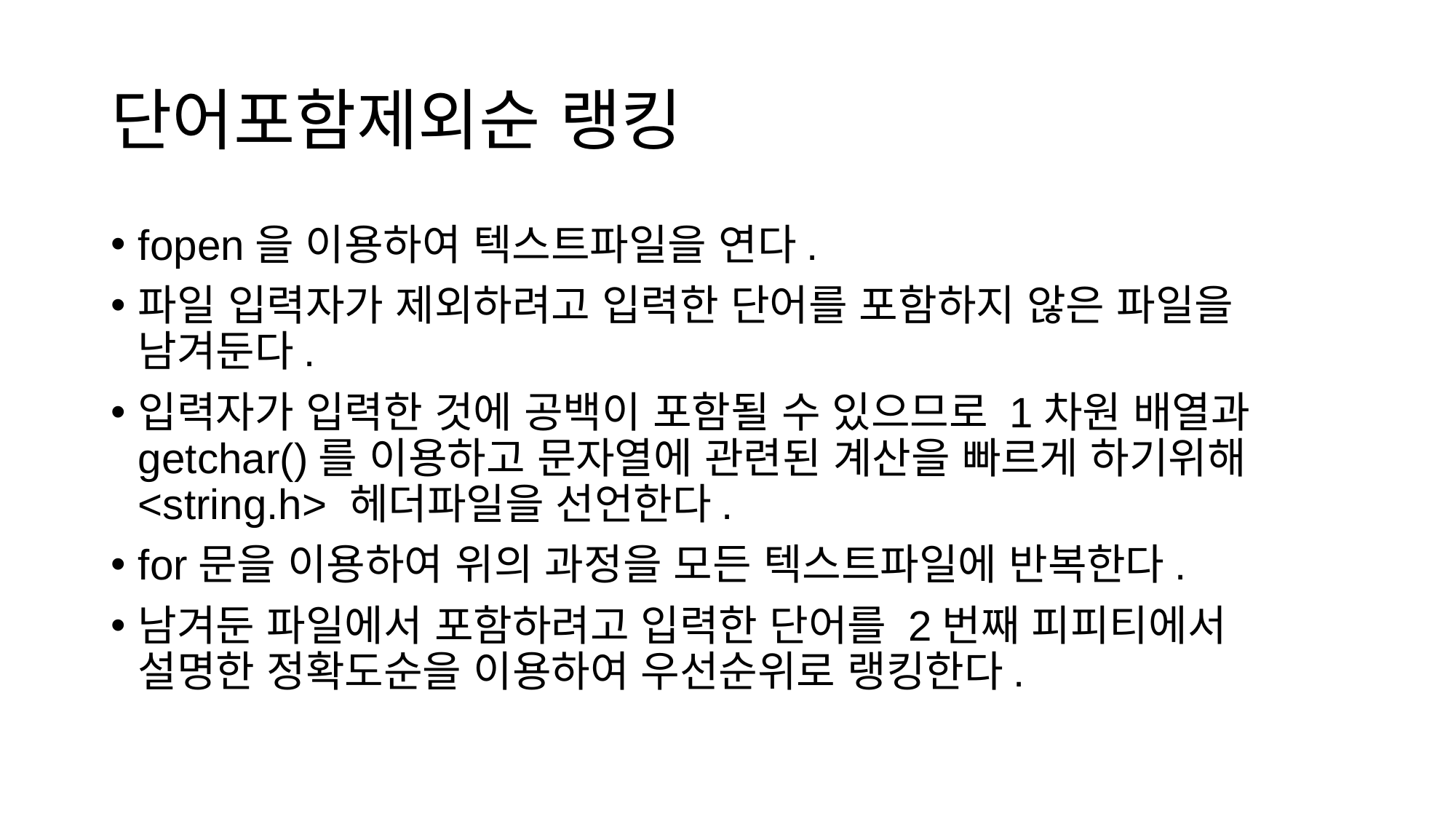

# 단어포함제외순 랭킹
fopen을 이용하여 텍스트파일을 연다.
파일 입력자가 제외하려고 입력한 단어를 포함하지 않은 파일을 남겨둔다.
입력자가 입력한 것에 공백이 포함될 수 있으므로 1차원 배열과 getchar()를 이용하고 문자열에 관련된 계산을 빠르게 하기위해 <string.h> 헤더파일을 선언한다.
for문을 이용하여 위의 과정을 모든 텍스트파일에 반복한다.
남겨둔 파일에서 포함하려고 입력한 단어를 2번째 피피티에서 설명한 정확도순을 이용하여 우선순위로 랭킹한다.